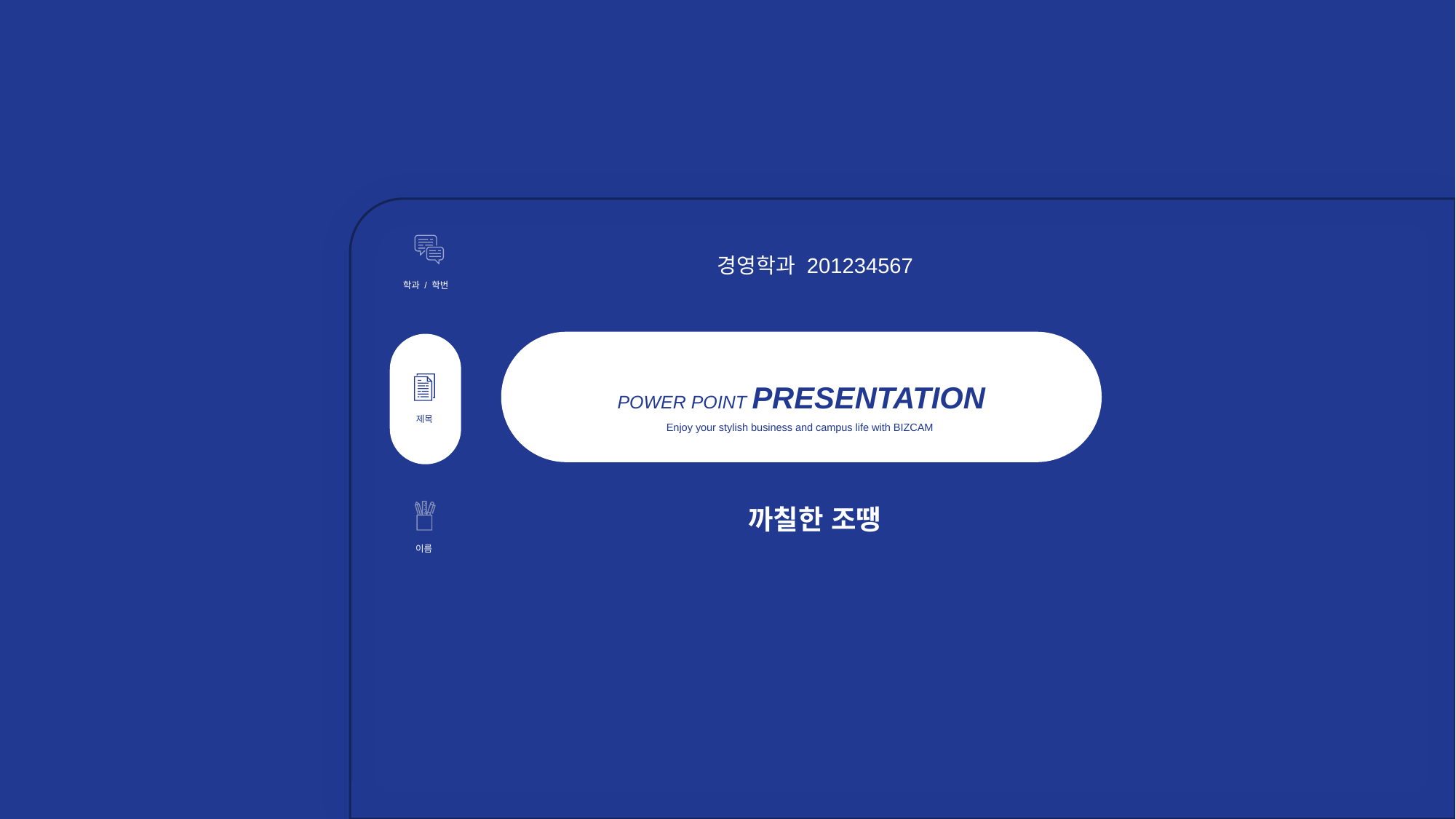

경영학과 201234567
학과 / 학번
POWER POINT PRESENTATION
Enjoy your stylish business and campus life with BIZCAM

제목
까칠한 조땡

이름